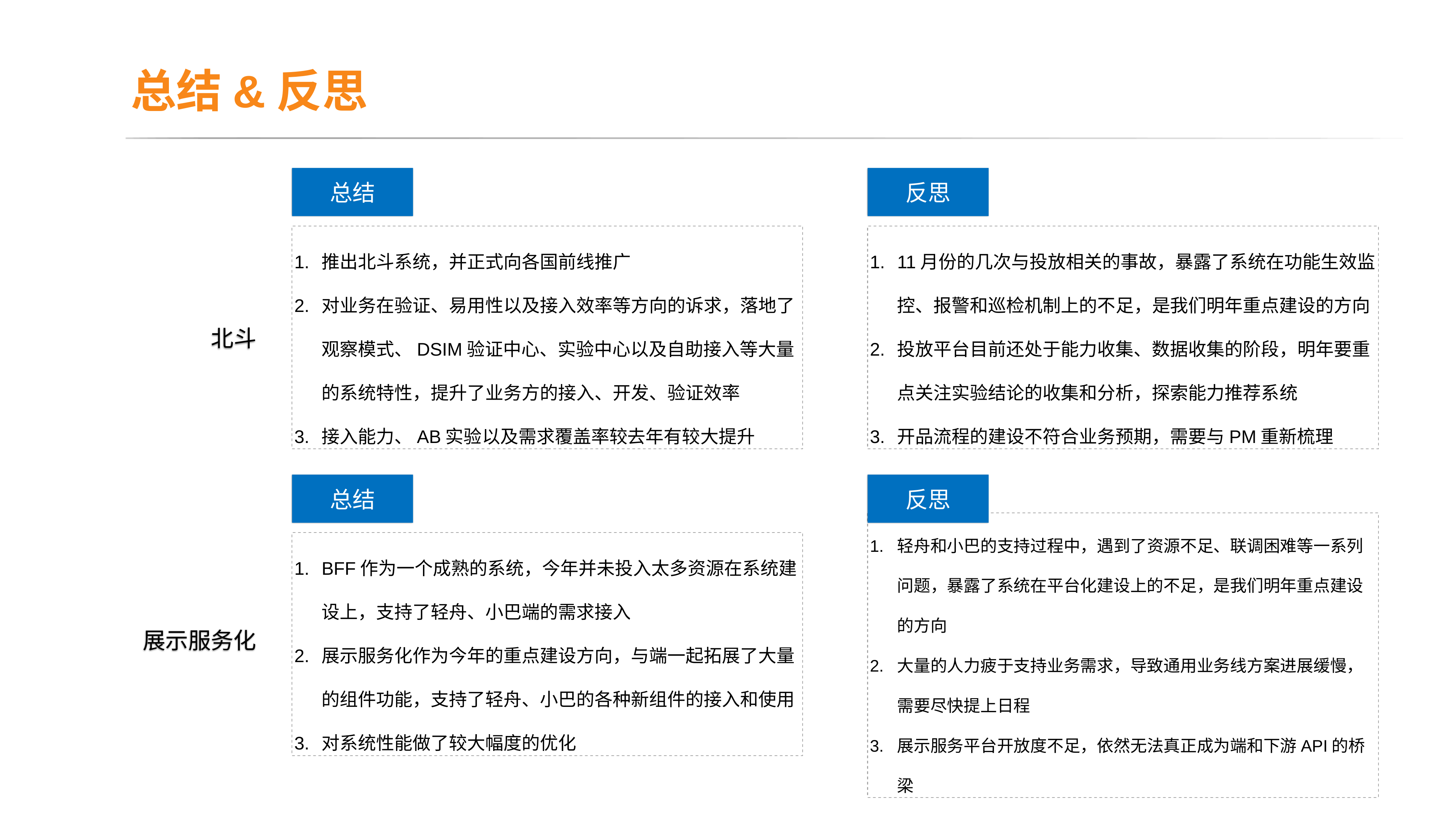

总结&反思
总结
反思
推出北斗系统，并正式向各国前线推广
对业务在验证、易用性以及接入效率等方向的诉求，落地了观察模式、DSIM验证中心、实验中心以及自助接入等大量的系统特性，提升了业务方的接入、开发、验证效率
接入能力、AB实验以及需求覆盖率较去年有较大提升
11月份的几次与投放相关的事故，暴露了系统在功能生效监控、报警和巡检机制上的不足，是我们明年重点建设的方向
投放平台目前还处于能力收集、数据收集的阶段，明年要重点关注实验结论的收集和分析，探索能力推荐系统
开品流程的建设不符合业务预期，需要与PM重新梳理
北斗
总结
反思
BFF作为一个成熟的系统，今年并未投入太多资源在系统建设上，支持了轻舟、小巴端的需求接入
展示服务化作为今年的重点建设方向，与端一起拓展了大量的组件功能，支持了轻舟、小巴的各种新组件的接入和使用
对系统性能做了较大幅度的优化
轻舟和小巴的支持过程中，遇到了资源不足、联调困难等一系列问题，暴露了系统在平台化建设上的不足，是我们明年重点建设的方向
大量的人力疲于支持业务需求，导致通用业务线方案进展缓慢，需要尽快提上日程
展示服务平台开放度不足，依然无法真正成为端和下游API的桥梁
展示服务化